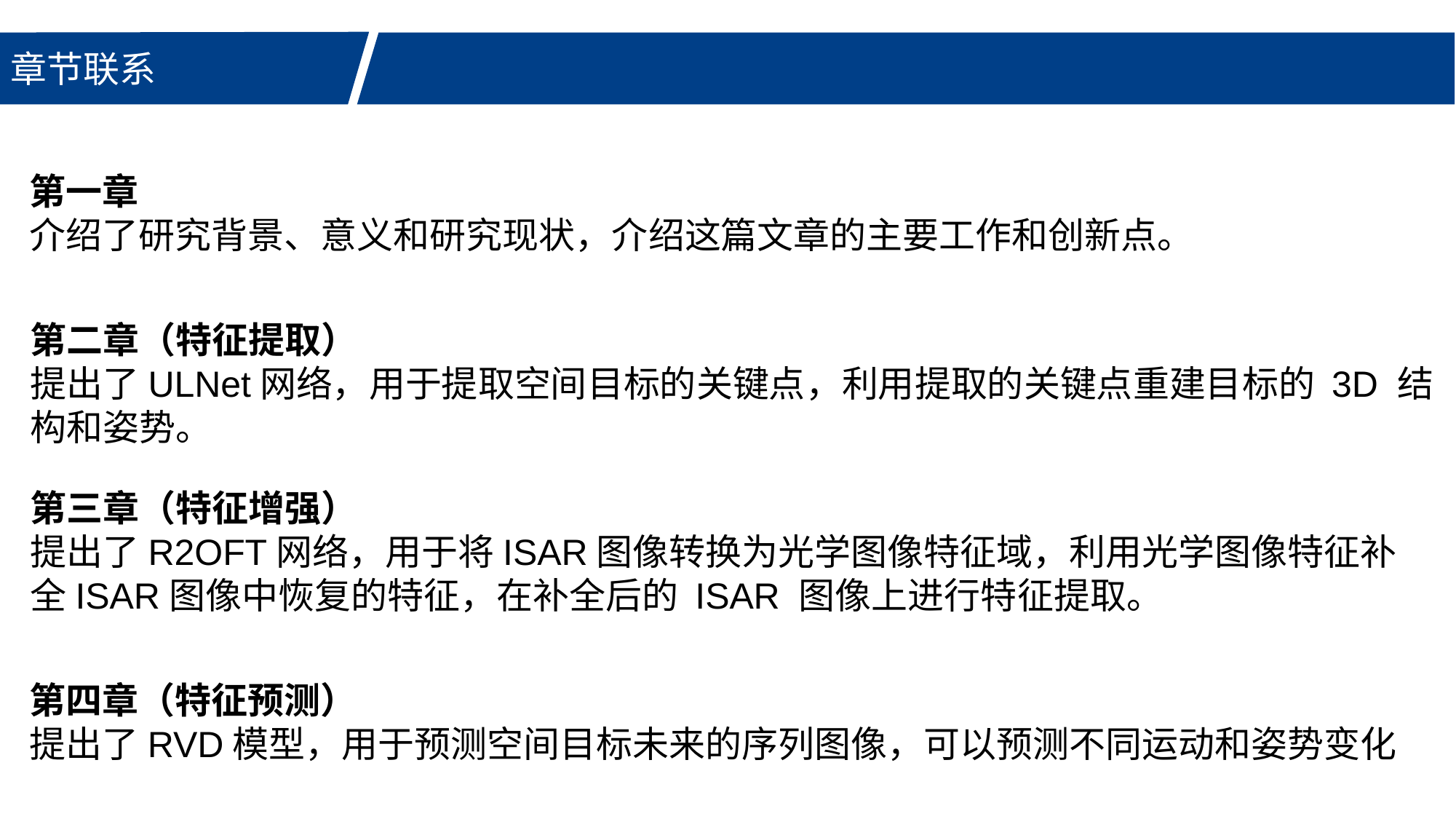

章节联系

第一章
介绍了研究背景、意义和研究现状，介绍这篇文章的主要工作和创新点。
第二章（特征提取）
提出了ULNet网络，用于提取空间目标的关键点，利用提取的关键点重建目标的 3D 结构和姿势。
第三章（特征增强）
提出了R2OFT网络，用于将ISAR图像转换为光学图像特征域，利用光学图像特征补全ISAR图像中恢复的特征，在补全后的 ISAR 图像上进行特征提取。
第四章（特征预测）
提出了RVD模型，用于预测空间目标未来的序列图像，可以预测不同运动和姿势变化